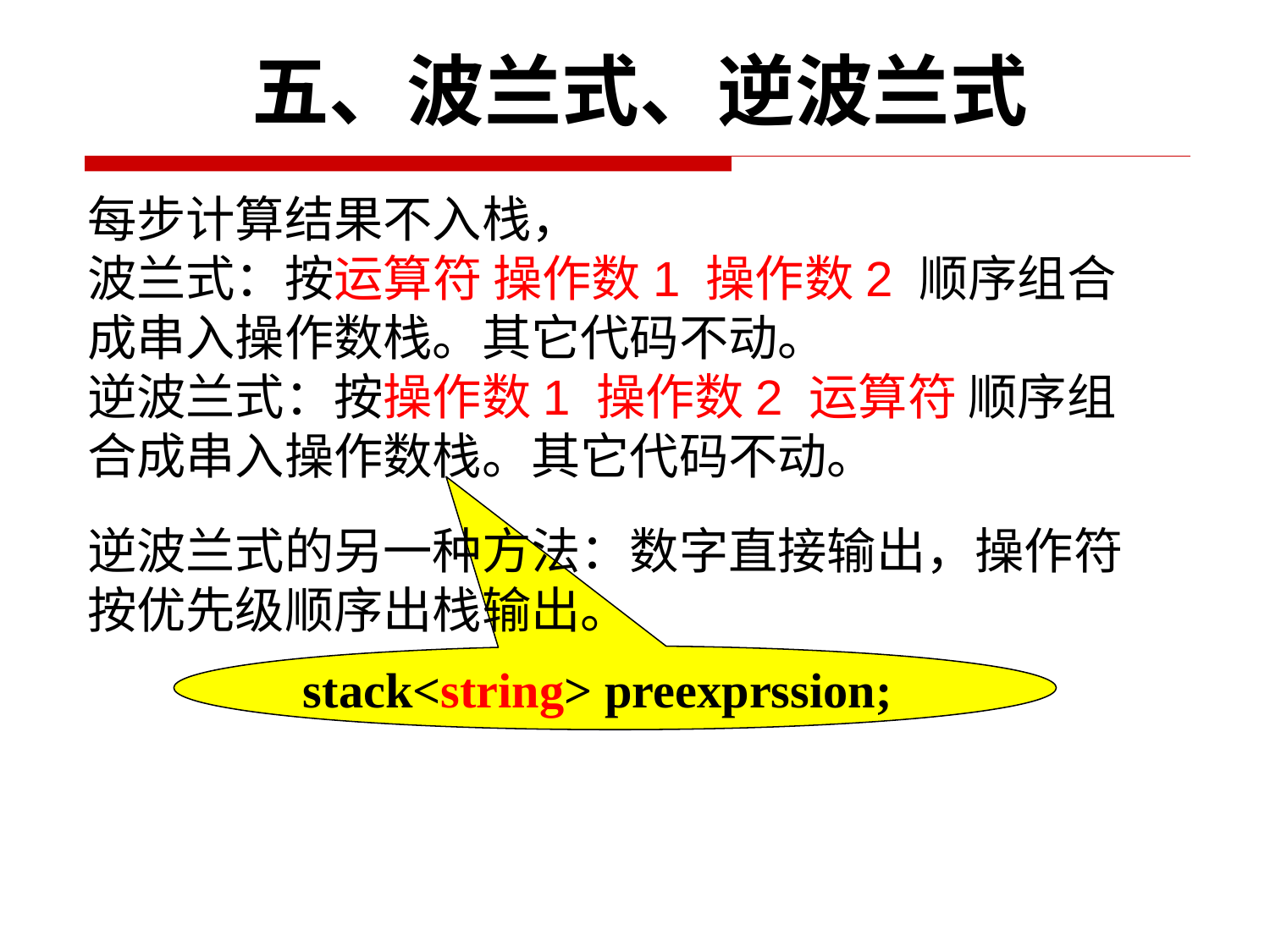

五、波兰式、逆波兰式
每步计算结果不入栈，
波兰式：按运算符 操作数1 操作数2 顺序组合成串入操作数栈。其它代码不动。
逆波兰式：按操作数1 操作数2 运算符 顺序组合成串入操作数栈。其它代码不动。
逆波兰式的另一种方法：数字直接输出，操作符按优先级顺序出栈输出。
stack<string> preexprssion;